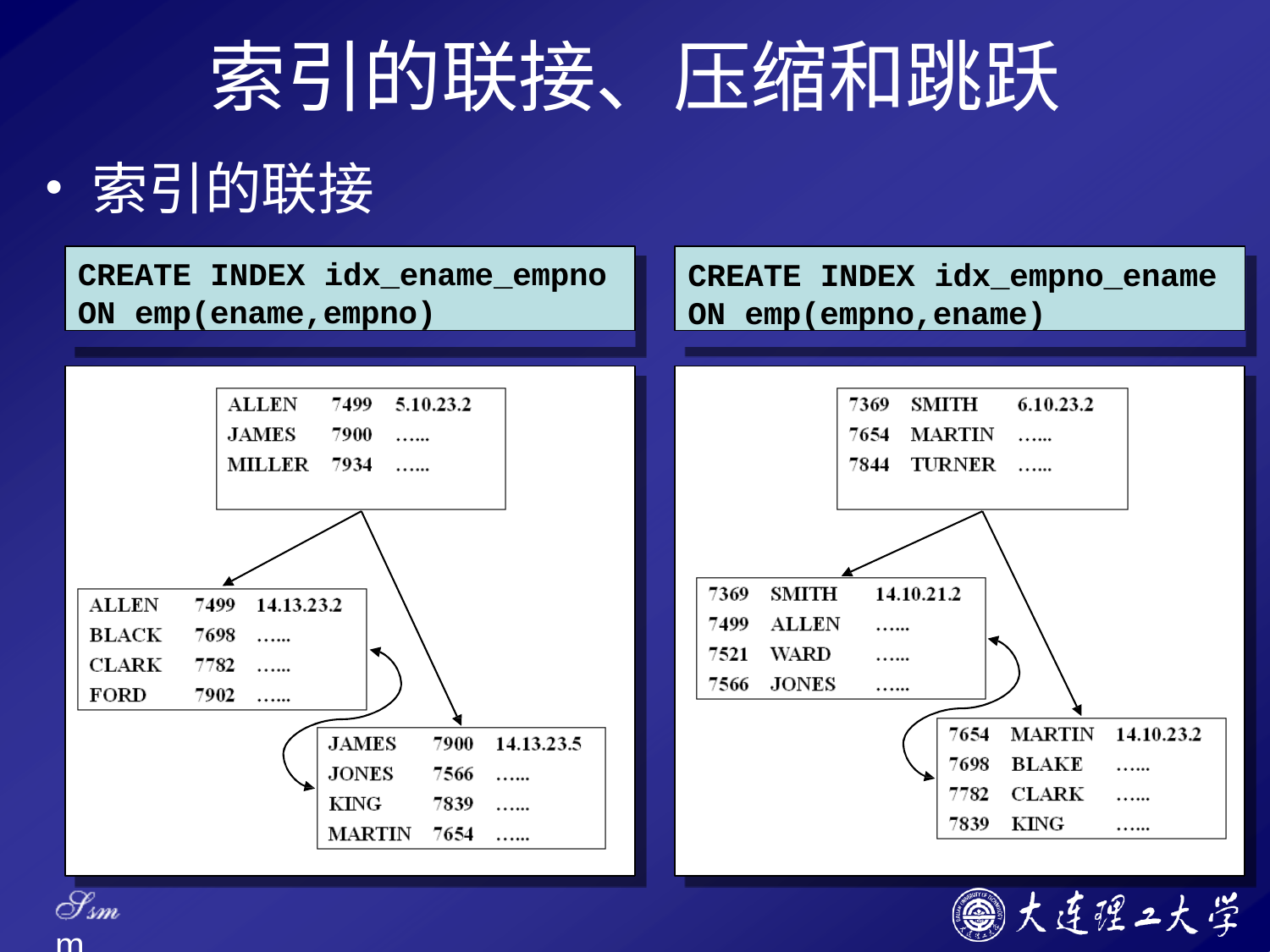

# 索引的联接、压缩和跳跃
索引的联接
CREATE INDEX idx_ename_empno
ON emp(ename,empno)
CREATE INDEX idx_empno_ename
ON emp(empno,ename)

Ssm